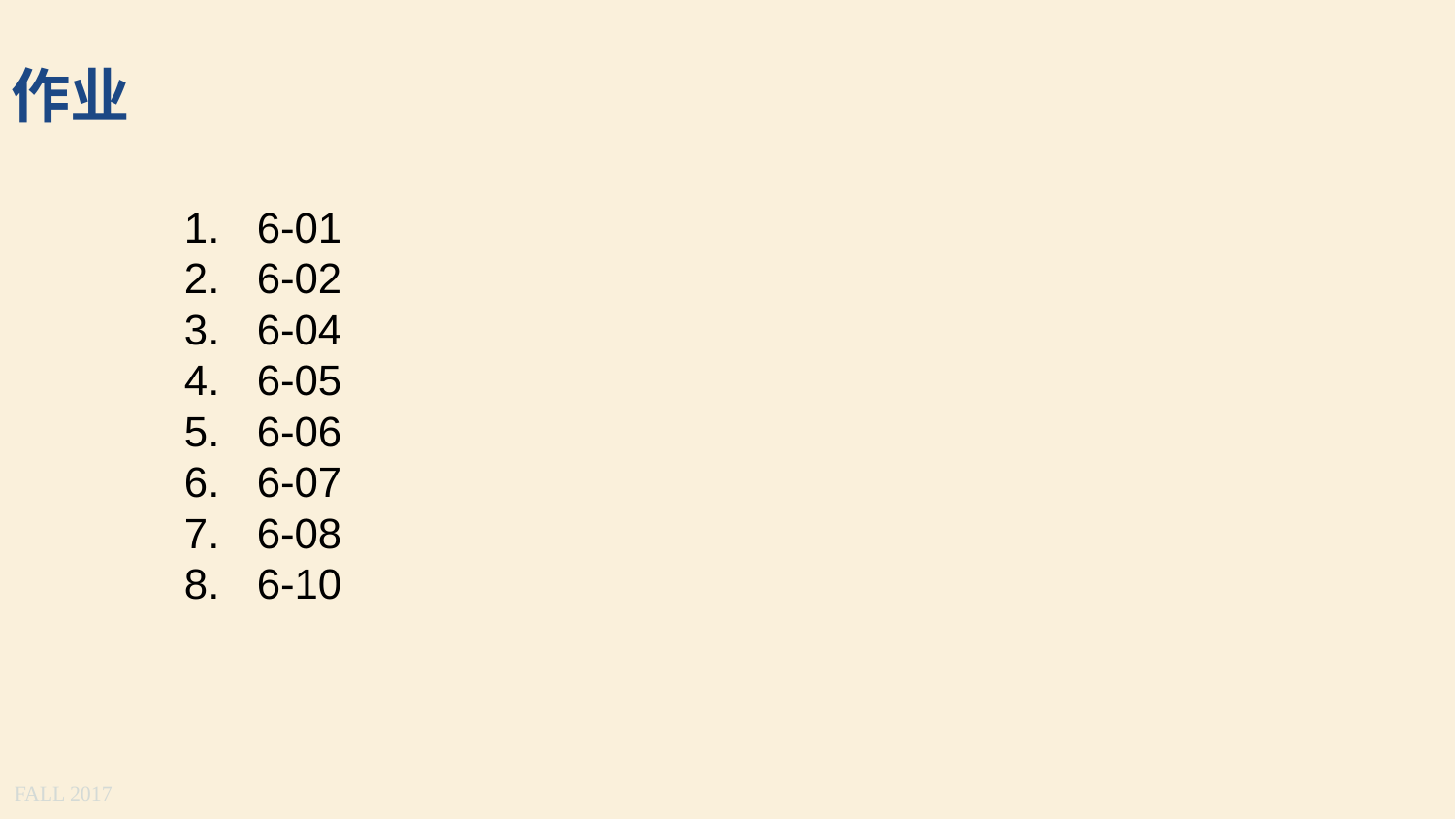

作业
6-01
6-02
6-04
6-05
6-06
6-07
6-08
6-10
FALL 2017